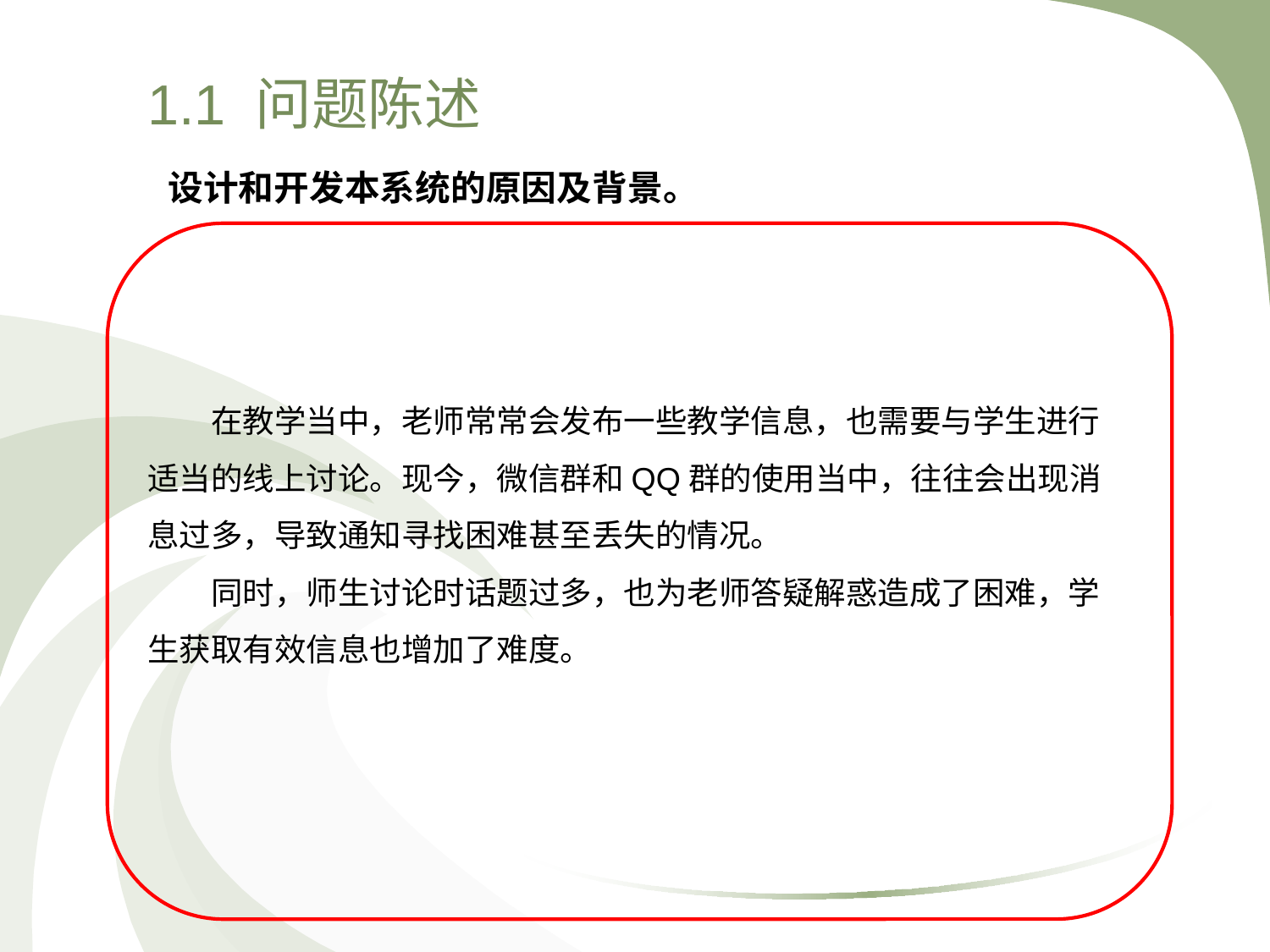

# 1.1 问题陈述
设计和开发本系统的原因及背景。

在教学当中，老师常常会发布一些教学信息，也需要与学生进行适当的线上讨论。现今，微信群和QQ群的使用当中，往往会出现消息过多，导致通知寻找困难甚至丢失的情况。
同时，师生讨论时话题过多，也为老师答疑解惑造成了困难，学生获取有效信息也增加了难度。